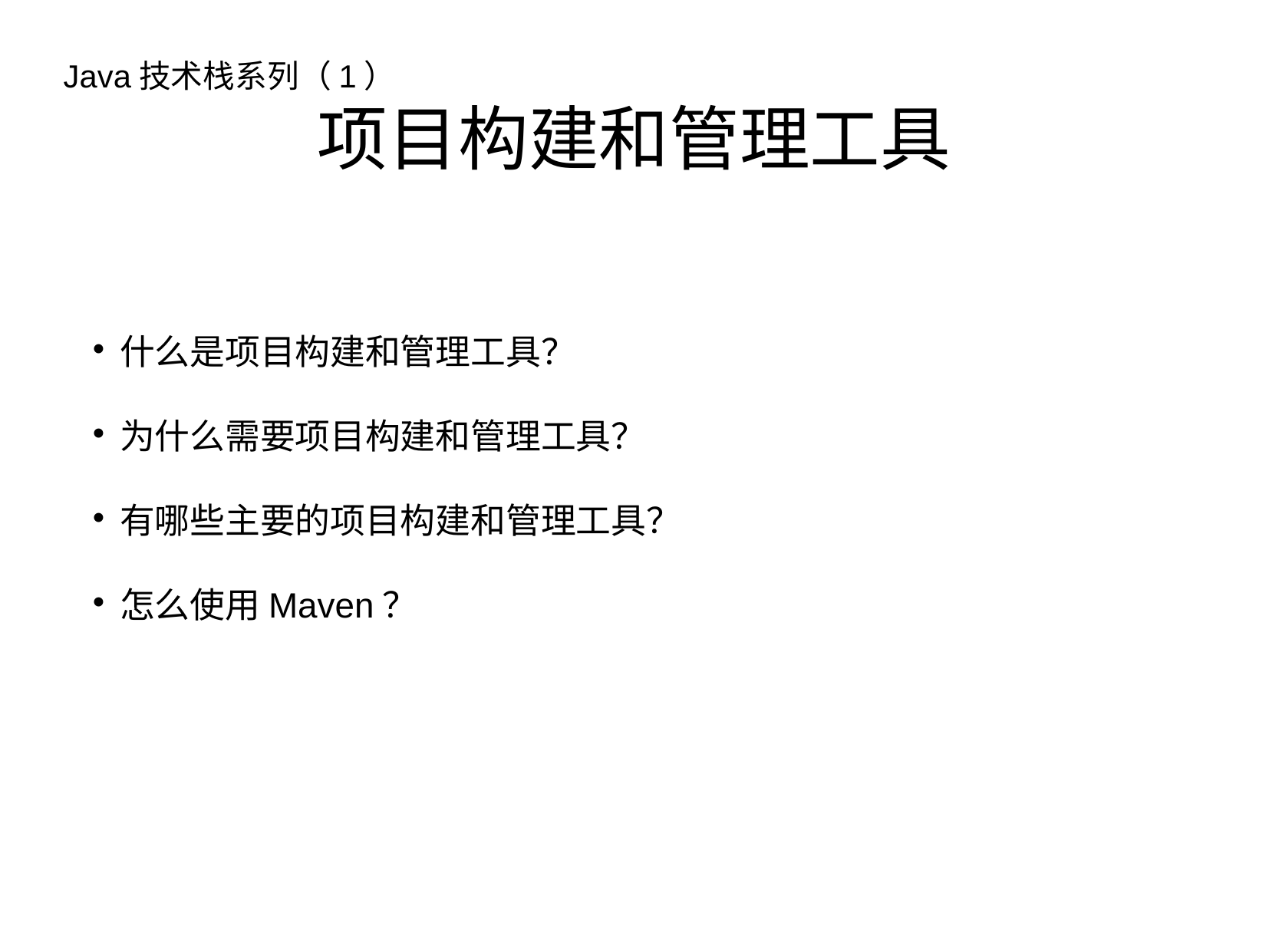

Java技术栈系列（1）
项目构建和管理工具
什么是项目构建和管理工具？
为什么需要项目构建和管理工具？
有哪些主要的项目构建和管理工具？
怎么使用Maven？